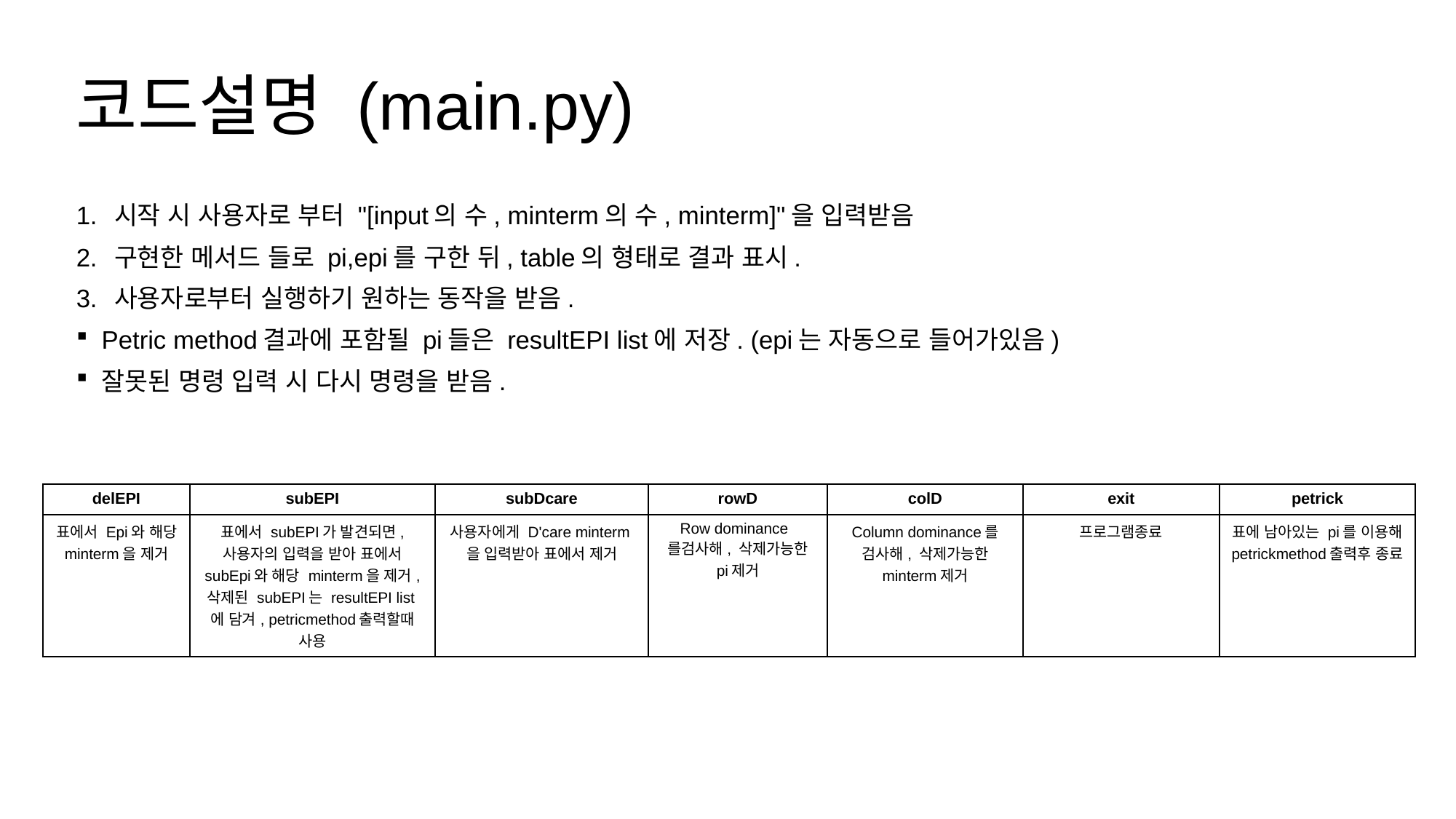

# 코드설명 (main.py)
시작 시 사용자로 부터 "[input의 수, minterm의 수, minterm]"을 입력받음
구현한 메서드 들로 pi,epi를 구한 뒤, table의 형태로 결과 표시.
사용자로부터 실행하기 원하는 동작을 받음.
Petric method결과에 포함될 pi들은 resultEPI list에 저장. (epi는 자동으로 들어가있음)
잘못된 명령 입력 시 다시 명령을 받음.

| delEPI | subEPI | subDcare | rowD | colD | exit | petrick |
| --- | --- | --- | --- | --- | --- | --- |
| 표에서 Epi와 해당 minterm을 제거 | 표에서 subEPI가 발견되면, 사용자의 입력을 받아 표에서 subEpi와 해당 minterm을 제거, 삭제된 subEPI는 resultEPI list에 담겨, petricmethod출력할때 사용 | 사용자에게 D'care minterm을 입력받아 표에서 제거 | Row dominance 를검사해, 삭제가능한 pi제거 | Column dominance를 검사해, 삭제가능한 minterm제거 | 프로그램종료 | 표에 남아있는 pi를 이용해 petrickmethod출력후 종료 |